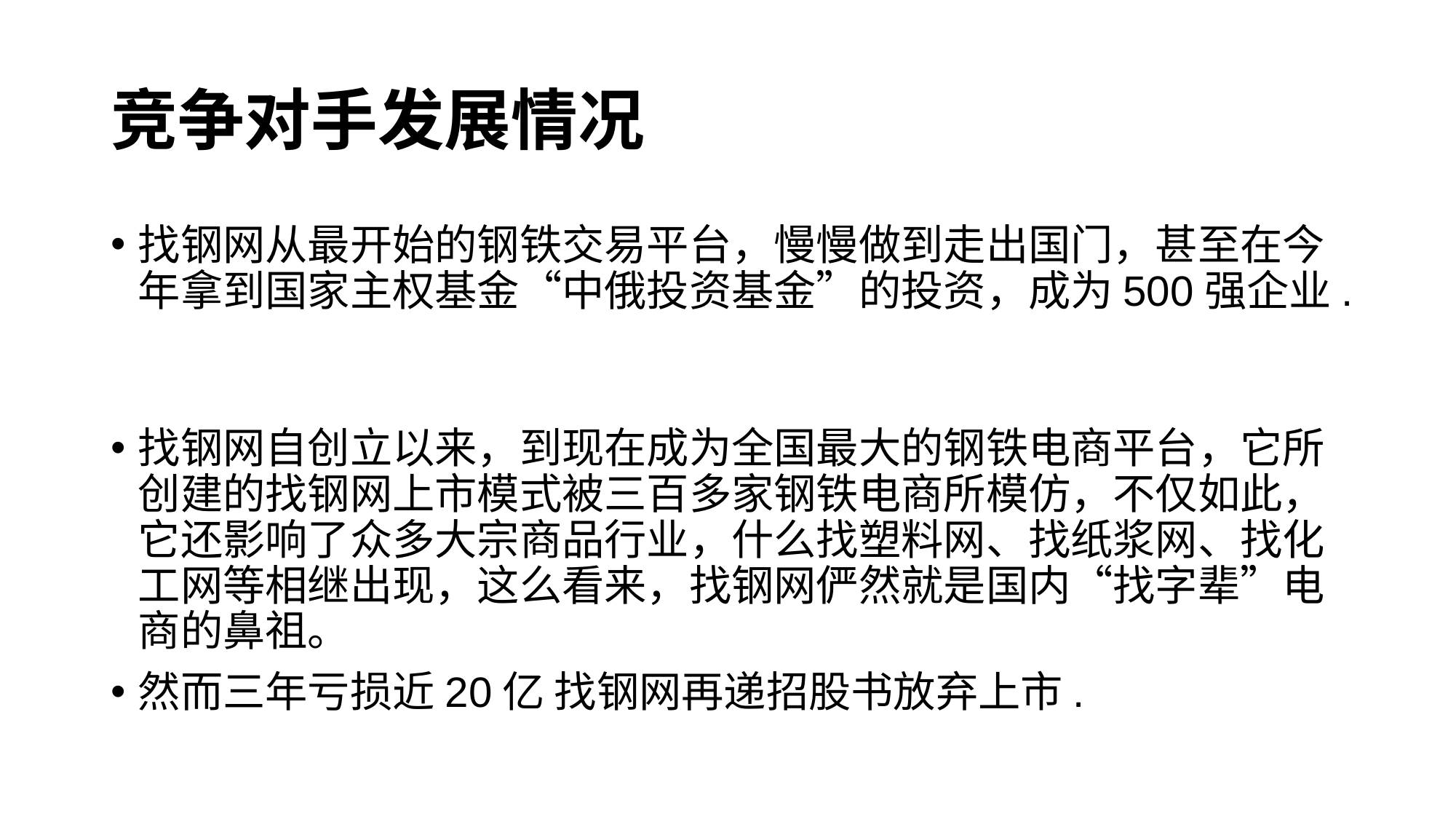

# 竞争对手发展情况
找钢网从最开始的钢铁交易平台，慢慢做到走出国门，甚至在今年拿到国家主权基金“中俄投资基金”的投资，成为500强企业.
找钢网自创立以来，到现在成为全国最大的钢铁电商平台，它所创建的找钢网上市模式被三百多家钢铁电商所模仿，不仅如此，它还影响了众多大宗商品行业，什么找塑料网、找纸浆网、找化工网等相继出现，这么看来，找钢网俨然就是国内“找字辈”电商的鼻祖。
然而三年亏损近20亿 找钢网再递招股书放弃上市.